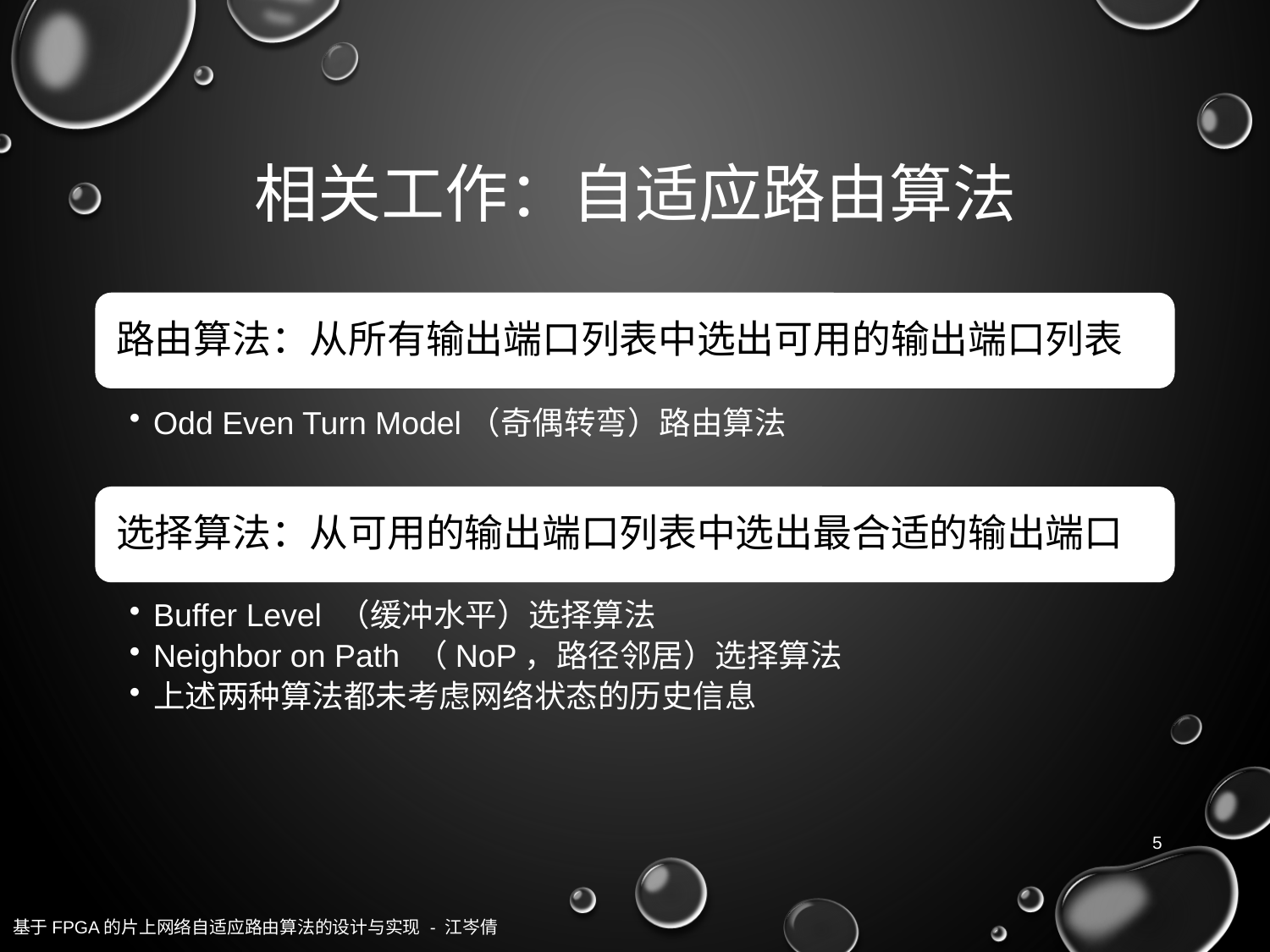

# 相关工作：自适应路由算法
路由算法：从所有输出端口列表中选出可用的输出端口列表
Odd Even Turn Model（奇偶转弯）路由算法
选择算法：从可用的输出端口列表中选出最合适的输出端口
Buffer Level （缓冲水平）选择算法
Neighbor on Path （NoP，路径邻居）选择算法
上述两种算法都未考虑网络状态的历史信息
5
基于FPGA的片上网络自适应路由算法的设计与实现 - 江岑倩